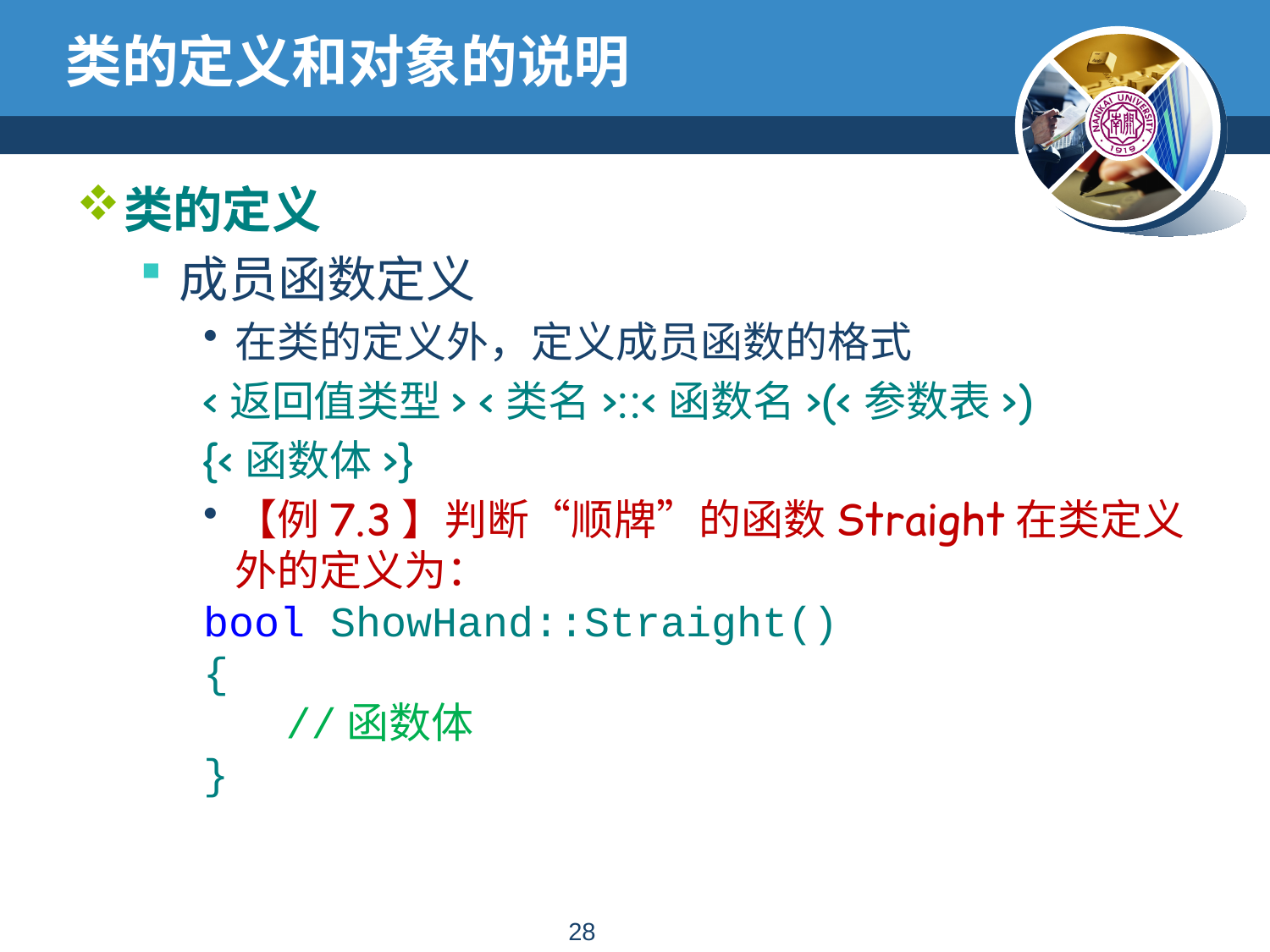

# 类的定义和对象的说明
类的定义
成员函数定义
在类的定义外，定义成员函数的格式
<返回值类型> <类名>::<函数名>(<参数表>)
{<函数体>}
【例7.3】判断“顺牌”的函数Straight在类定义外的定义为：
bool ShowHand::Straight()
{
	  //函数体
}
28